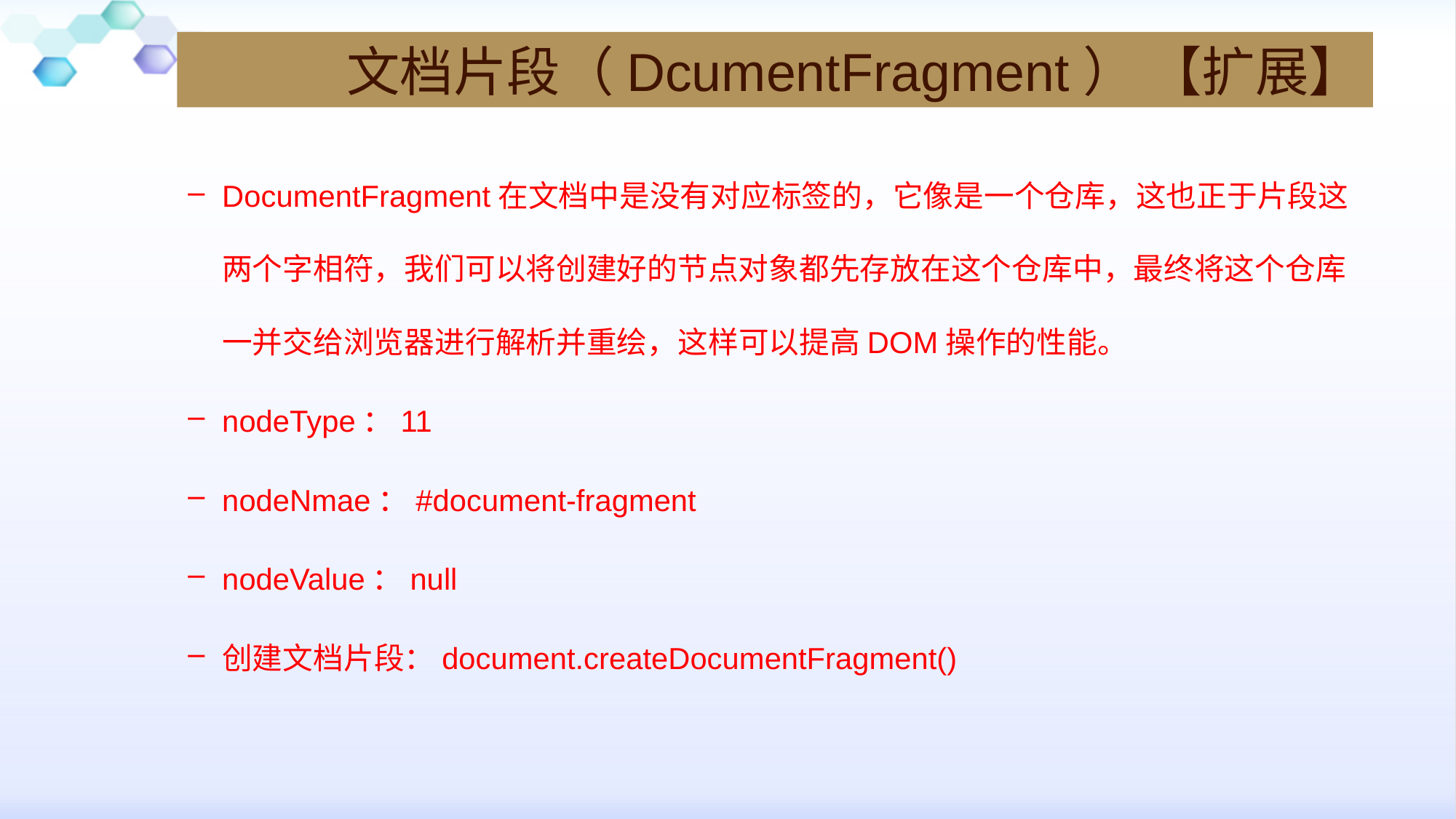

# 文档片段（DcumentFragment） 【扩展】
DocumentFragment在文档中是没有对应标签的，它像是一个仓库，这也正于片段这两个字相符，我们可以将创建好的节点对象都先存放在这个仓库中，最终将这个仓库一并交给浏览器进行解析并重绘，这样可以提高DOM操作的性能。
nodeType：11
nodeNmae：#document-fragment
nodeValue：null
创建文档片段：document.createDocumentFragment()